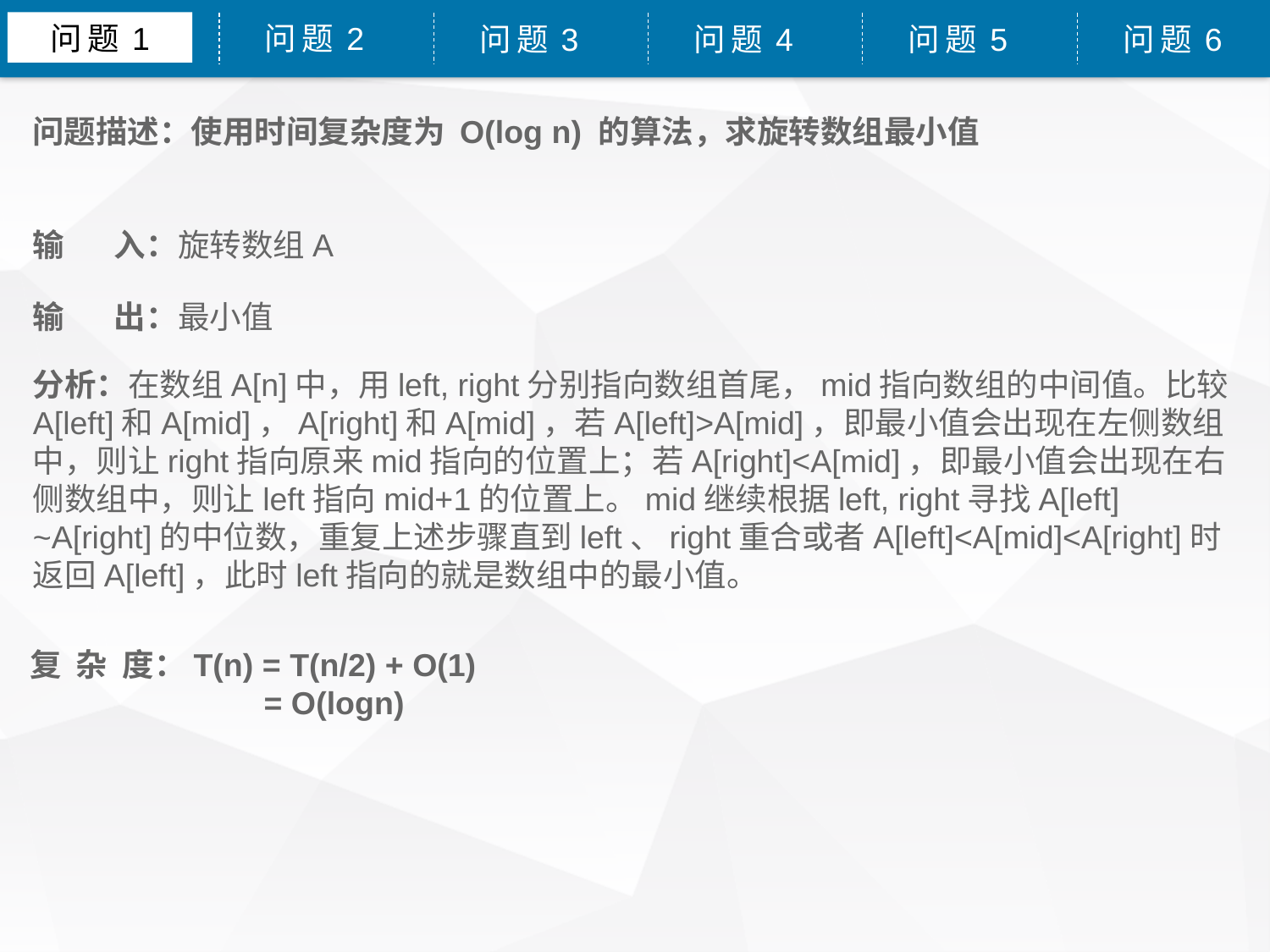

问题1
问题2
问题3
问题4
问题5
问题6
问题描述：使用时间复杂度为 O(log n) 的算法，求旋转数组最小值
输       入：旋转数组A

输       出：最小值
分析：在数组A[n]中，用left, right分别指向数组首尾，mid指向数组的中间值。比较A[left]和A[mid]，A[right]和A[mid]，若A[left]>A[mid]，即最小值会出现在左侧数组中，则让right指向原来mid指向的位置上；若A[right]<A[mid]，即最小值会出现在右侧数组中，则让left指向mid+1的位置上。mid继续根据left, right寻找A[left] ~A[right]的中位数，重复上述步骤直到left、right重合或者A[left]<A[mid]<A[right]时返回A[left]，此时left指向的就是数组中的最小值。
复  杂  度：T(n) = T(n/2) + O(1)
	            = O(logn)